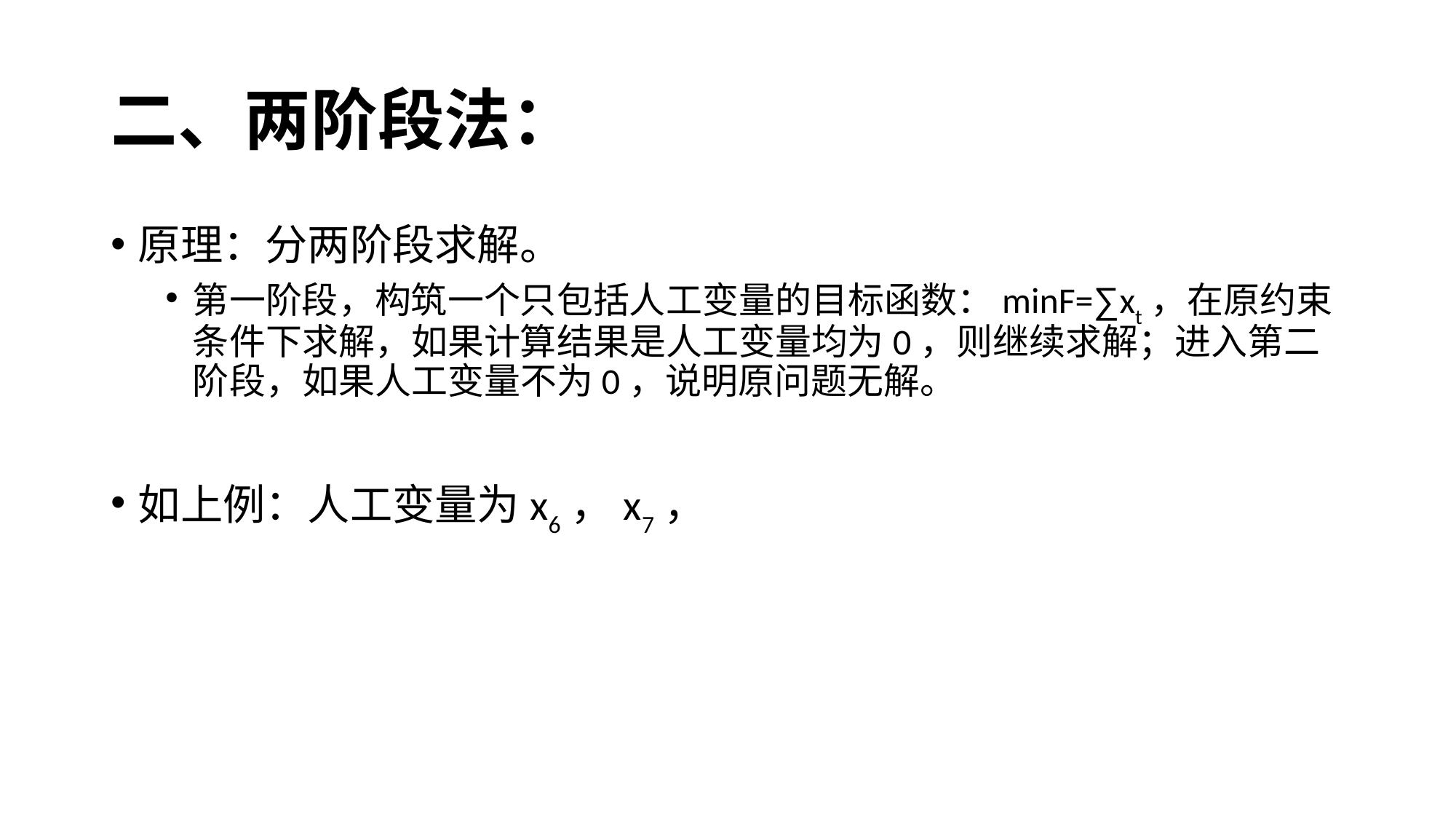

# 二、两阶段法：
原理：分两阶段求解。
第一阶段，构筑一个只包括人工变量的目标函数：minF=∑xt，在原约束条件下求解，如果计算结果是人工变量均为0，则继续求解；进入第二阶段，如果人工变量不为0，说明原问题无解。

如上例：人工变量为x6，x7，